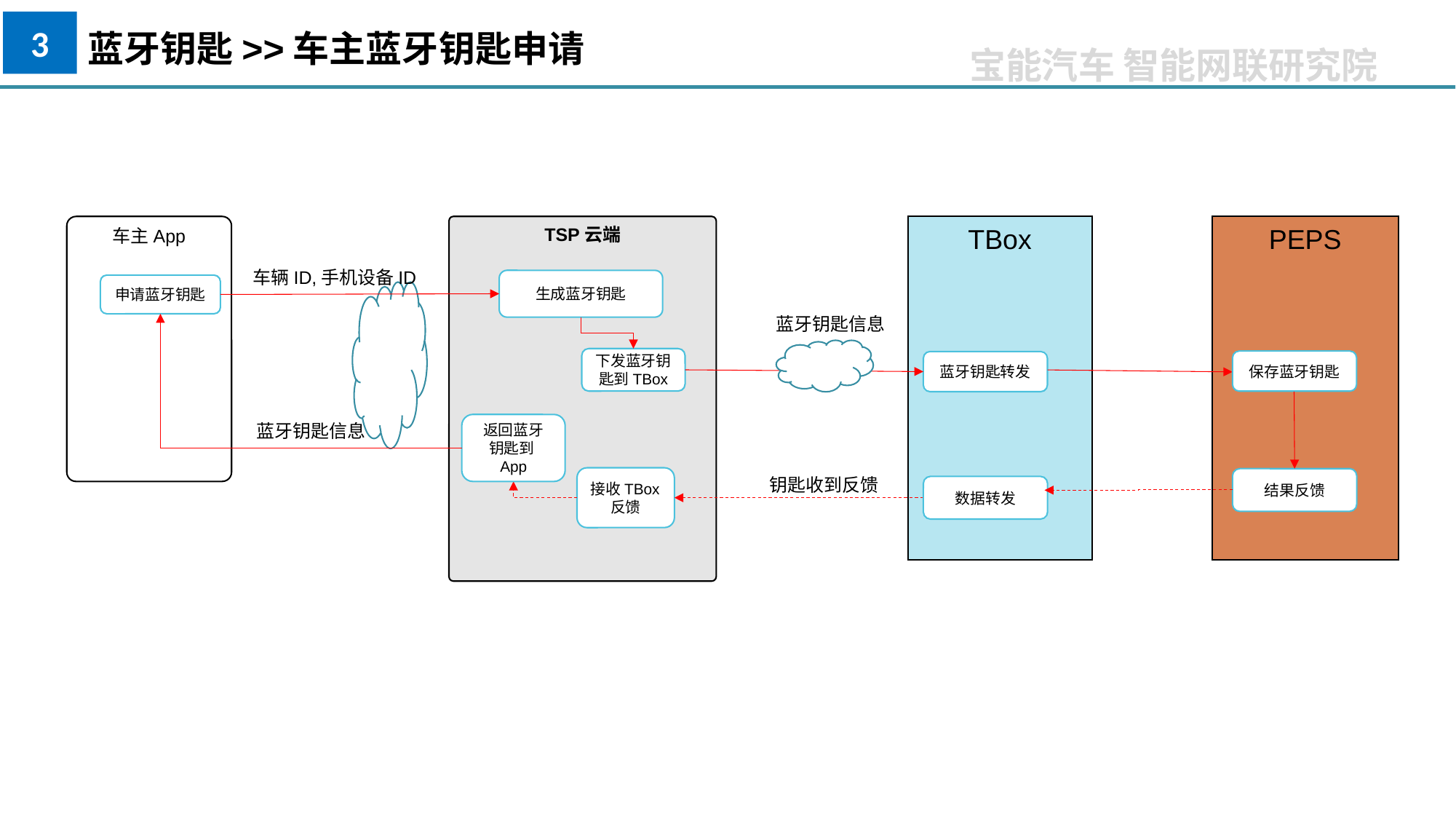

3
蓝牙钥匙>>车主蓝牙钥匙申请

车主App
TSP云端
TBox
PEPS
车辆ID,手机设备ID
生成蓝牙钥匙
申请蓝牙钥匙

蓝牙钥匙信息

下发蓝牙钥匙到TBox
保存蓝牙钥匙
蓝牙钥匙转发
返回蓝牙钥匙到App
蓝牙钥匙信息
钥匙收到反馈
接收TBox反馈
结果反馈
数据转发